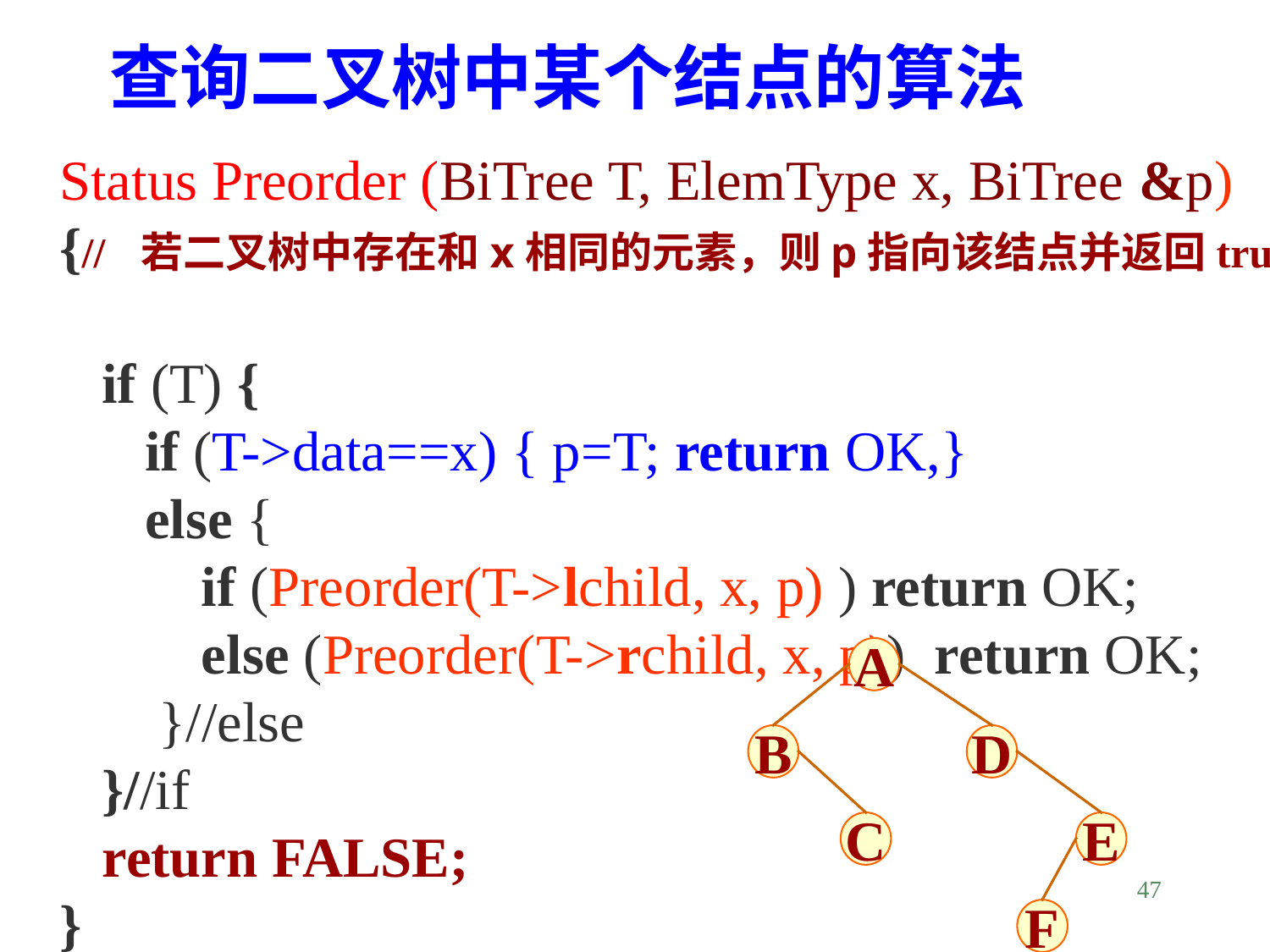

查询二叉树中某个结点的算法
Status Preorder (BiTree T, ElemType x, BiTree &p)
{// 若二叉树中存在和x相同的元素，则p指向该结点并返回true
   if (T) {
      if (T->data==x) { p=T; return OK,}
      else {
          if (Preorder(T->lchild, x, p) ) return OK;
          else (Preorder(T->rchild, x, p))  return OK;
       }//else
   }//if
   return FALSE;
}
A

B
D

C
E

F
47